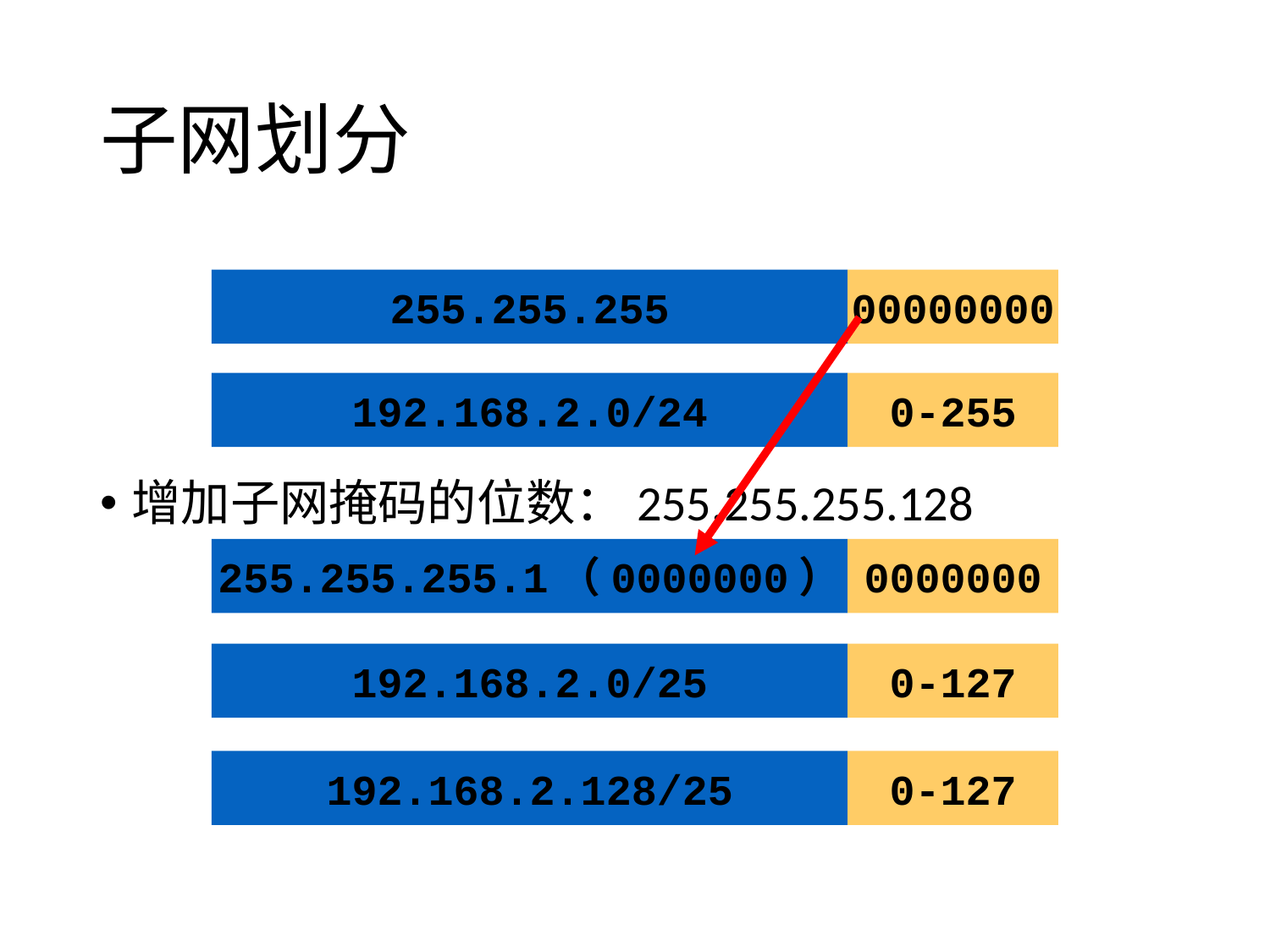

# 子网划分

增加子网掩码的位数：255.255.255.128
255.255.255
00000000
192.168.2.0/24
0-255
255.255.255.1（0000000）
0000000
192.168.2.0/25
0-127
192.168.2.128/25
0-127